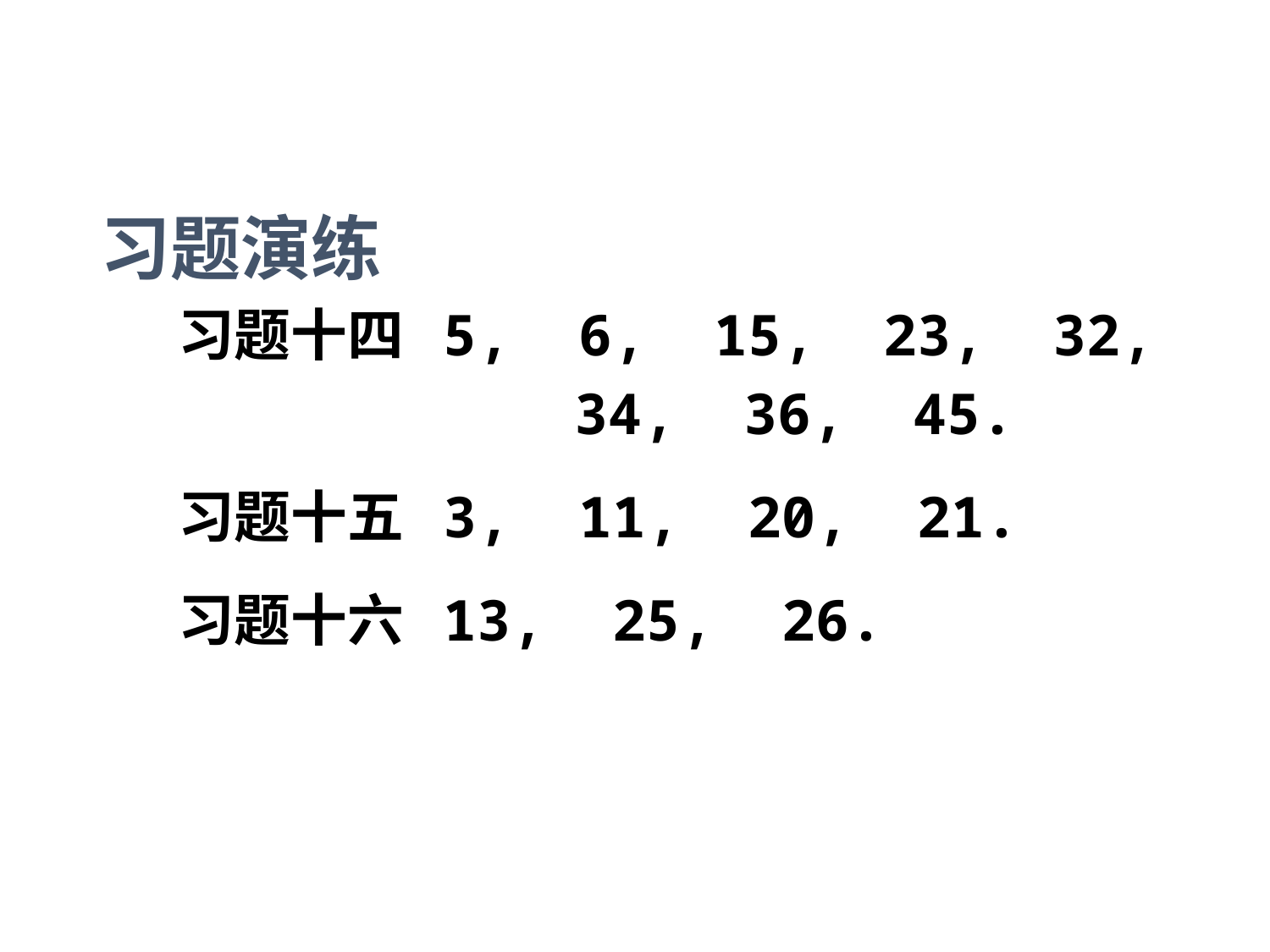

习题演练
     习题十四  5,  6,  15,  23,  32,
              34,  36,  45.
     习题十五  3,  11,  20,  21.
     习题十六  13,  25,  26.